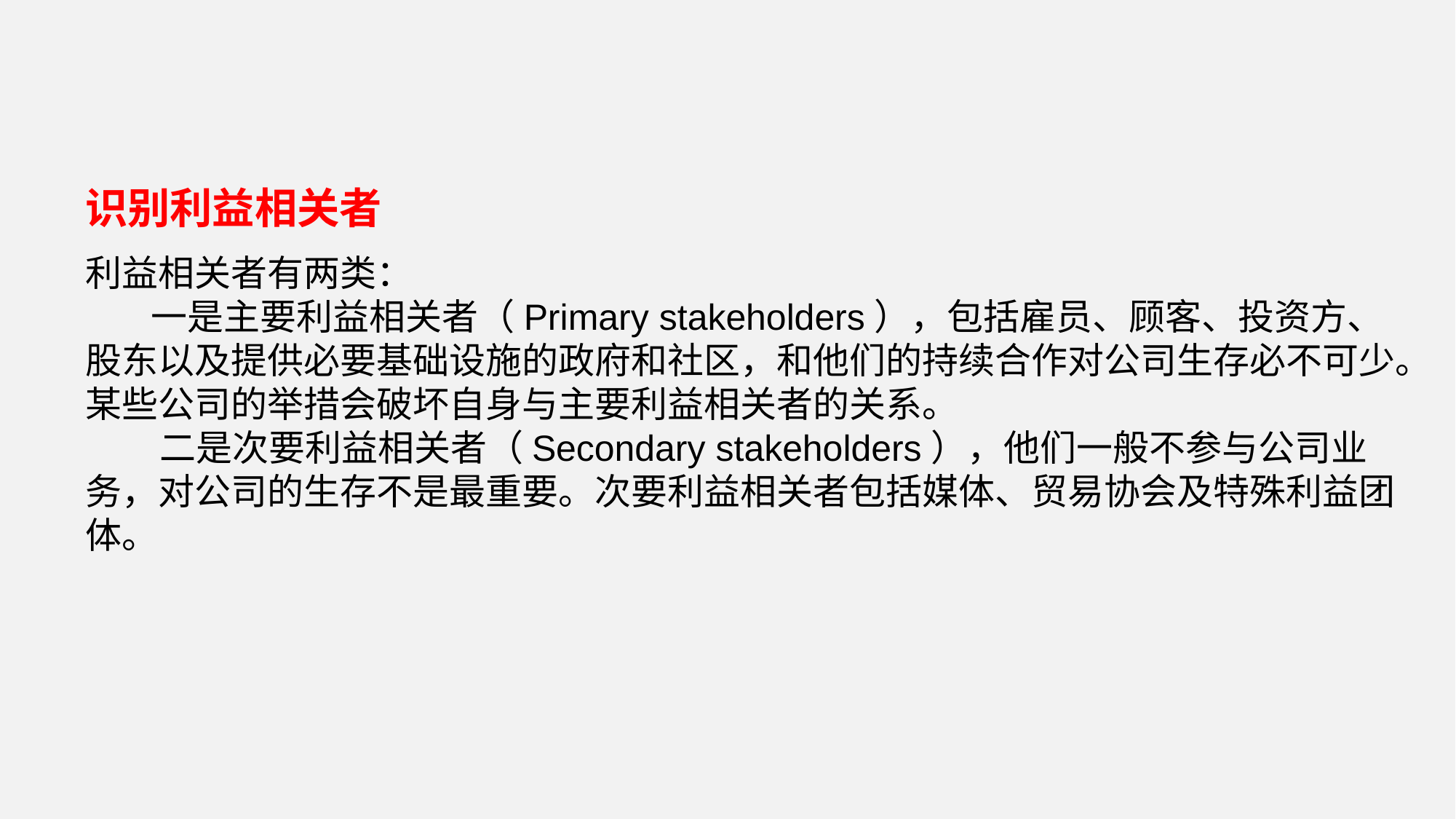

识别利益相关者
利益相关者有两类：
       一是主要利益相关者（Primary stakeholders），包括雇员、顾客、投资方、股东以及提供必要基础设施的政府和社区，和他们的持续合作对公司生存必不可少。某些公司的举措会破坏自身与主要利益相关者的关系。
        二是次要利益相关者（Secondary stakeholders），他们一般不参与公司业务，对公司的生存不是最重要。次要利益相关者包括媒体、贸易协会及特殊利益团体。